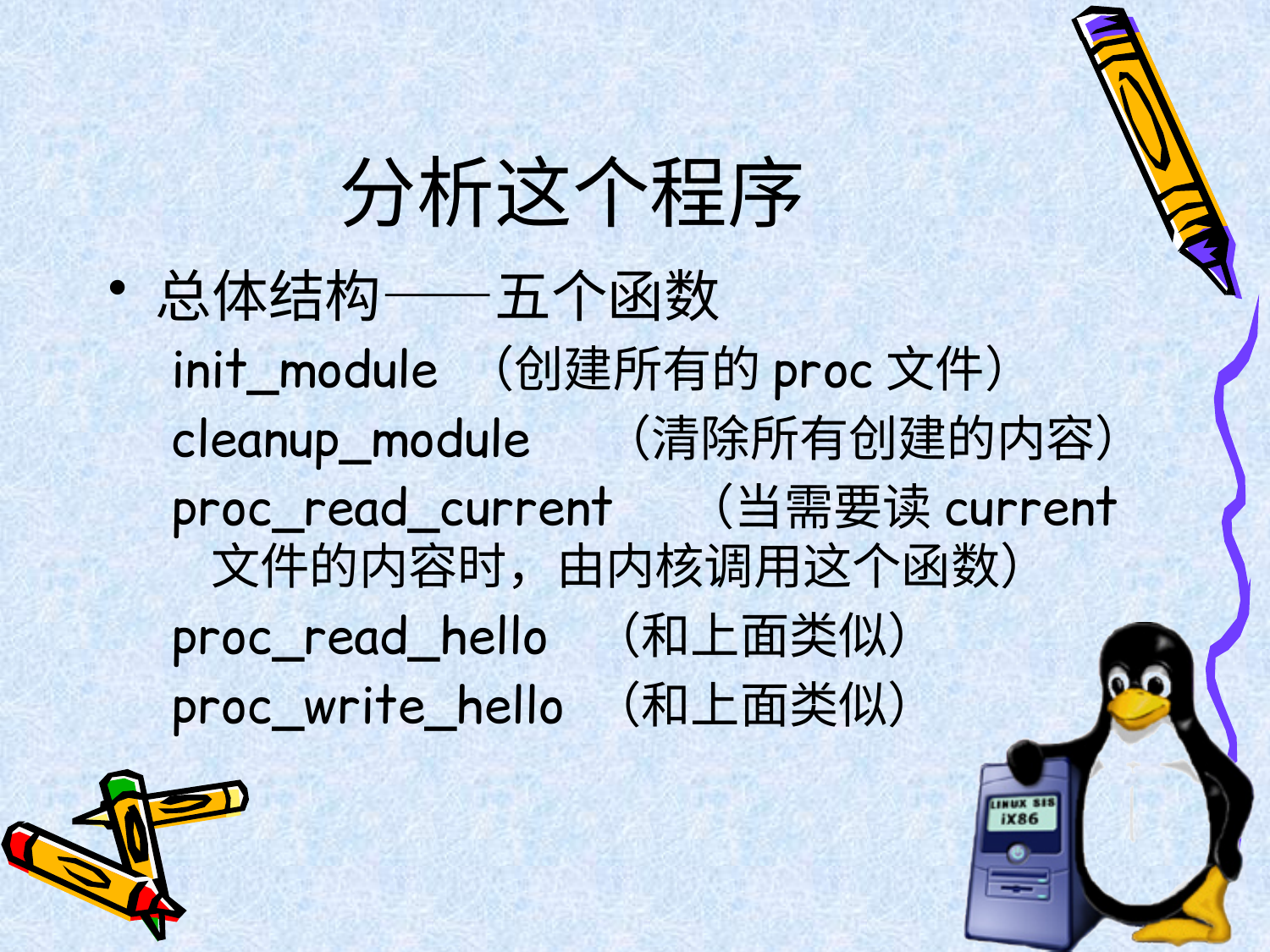

# 分析这个程序
总体结构——五个函数
init_module	（创建所有的proc文件）
cleanup_module    （清除所有创建的内容）
proc_read_current    （当需要读current文件的内容时，由内核调用这个函数）
proc_read_hello	（和上面类似）
proc_write_hello	（和上面类似）